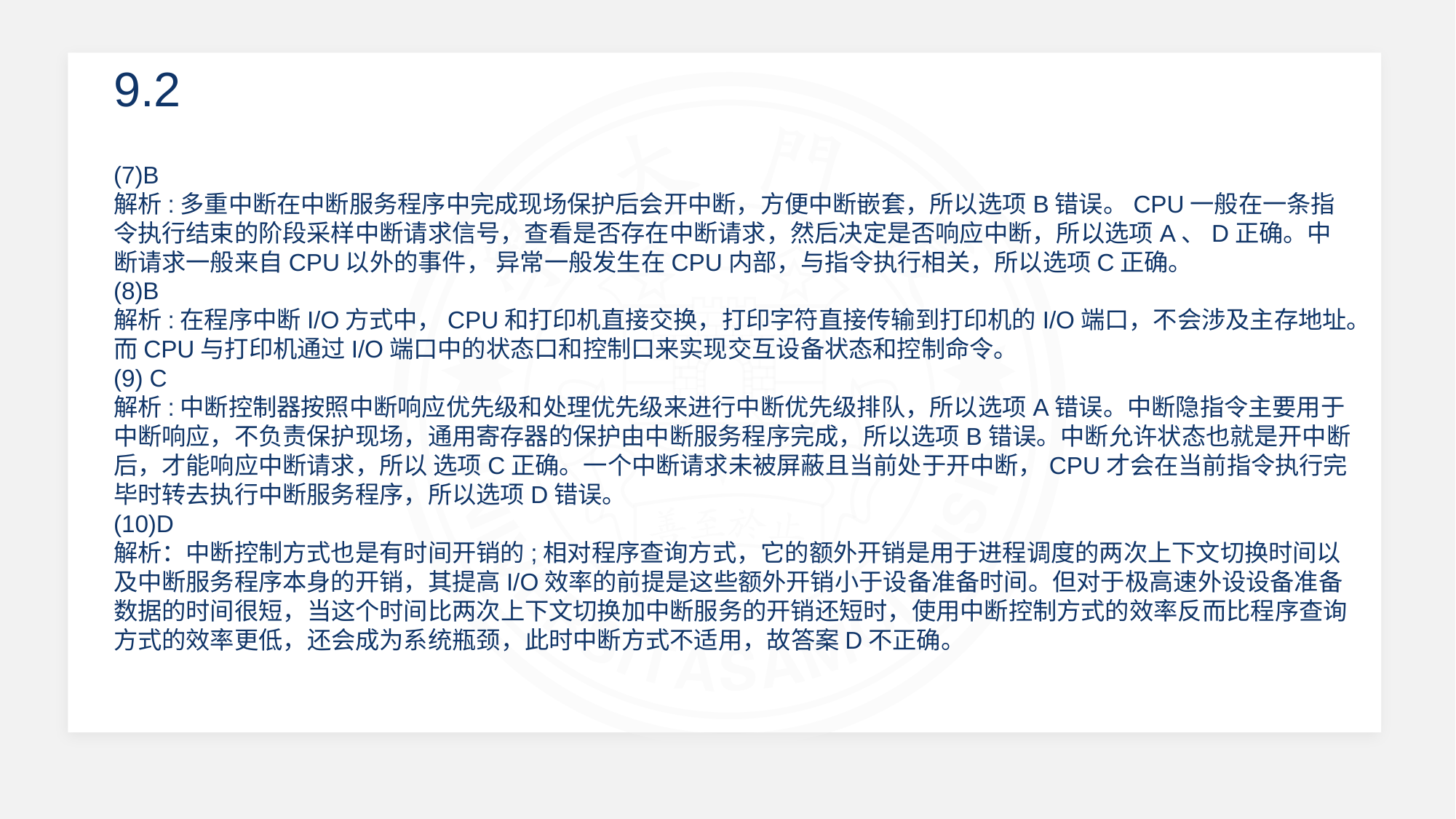

9.2

(7)B
解析:多重中断在中断服务程序中完成现场保护后会开中断，方便中断嵌套，所以选项B错误。CPU一般在一条指令执行结束的阶段采样中断请求信号，查看是否存在中断请求，然后决定是否响应中断，所以选项A、D正确。中断请求一般来自CPU以外的事件， 异常一般发生在CPU内部，与指令执行相关，所以选项C正确。
(8)B
解析:在程序中断I/O方式中，CPU和打印机直接交换，打印字符直接传输到打印机的I/O端口，不会涉及主存地址。而CPU与打印机通过I/O端口中的状态口和控制口来实现交互设备状态和控制命令。
(9) C
解析:中断控制器按照中断响应优先级和处理优先级来进行中断优先级排队，所以选项A错误。中断隐指令主要用于中断响应，不负责保护现场，通用寄存器的保护由中断服务程序完成，所以选项B错误。中断允许状态也就是开中断后，才能响应中断请求，所以 选项C正确。一个中断请求未被屏蔽且当前处于开中断，CPU才会在当前指令执行完毕时转去执行中断服务程序，所以选项D错误。
(10)D
解析：中断控制方式也是有时间开销的;相对程序查询方式，它的额外开销是用于进程调度的两次上下文切换时间以及中断服务程序本身的开销，其提高I/O效率的前提是这些额外开销小于设备准备时间。但对于极高速外设设备准备数据的时间很短，当这个时间比两次上下文切换加中断服务的开销还短时，使用中断控制方式的效率反而比程序查询方式的效率更低，还会成为系统瓶颈，此时中断方式不适用，故答案D不正确。